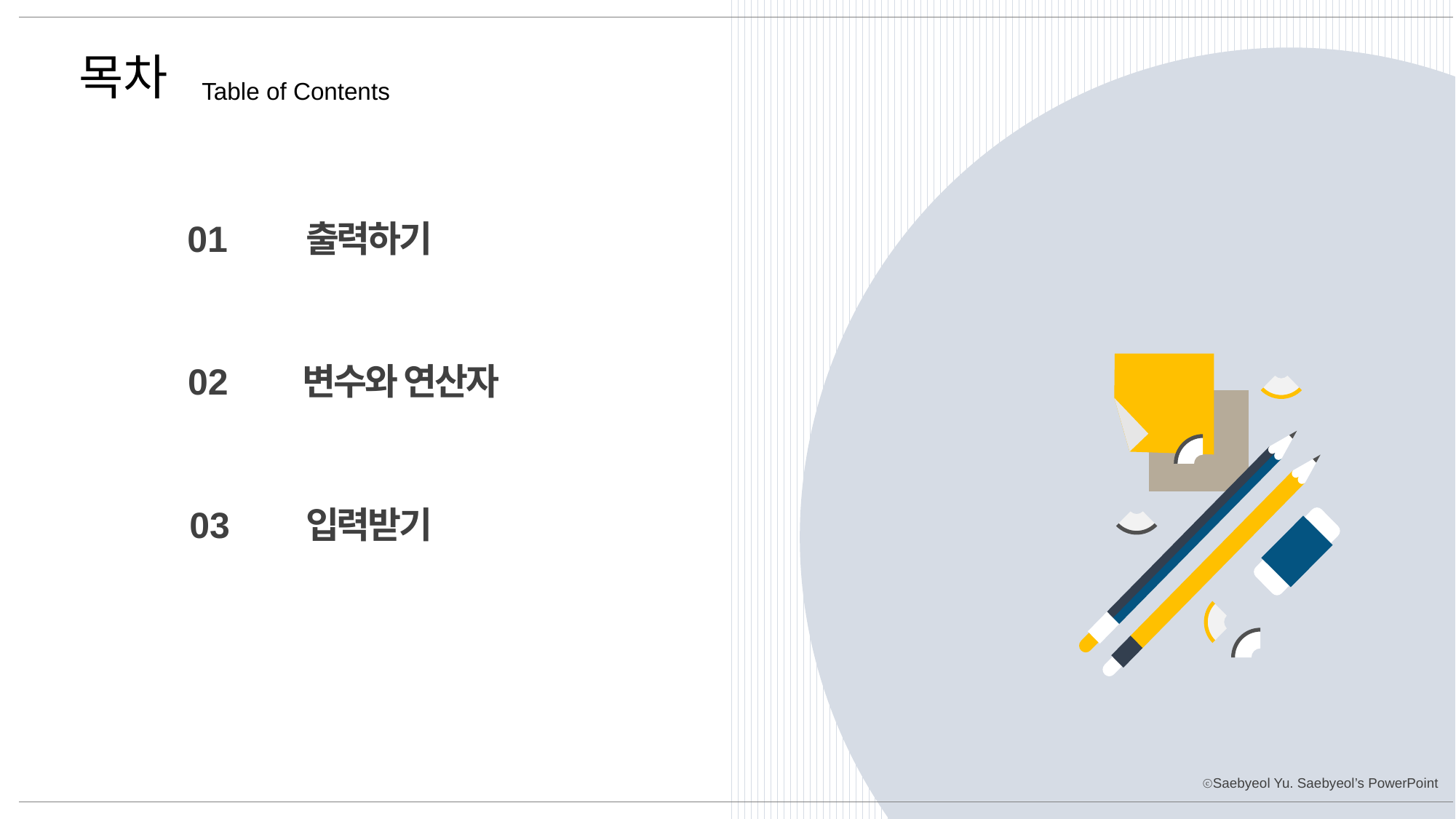

목차

Table of Contents
출력하기
01

변수와 연산자
02
입력받기
03
ⓒSaebyeol Yu. Saebyeol’s PowerPoint